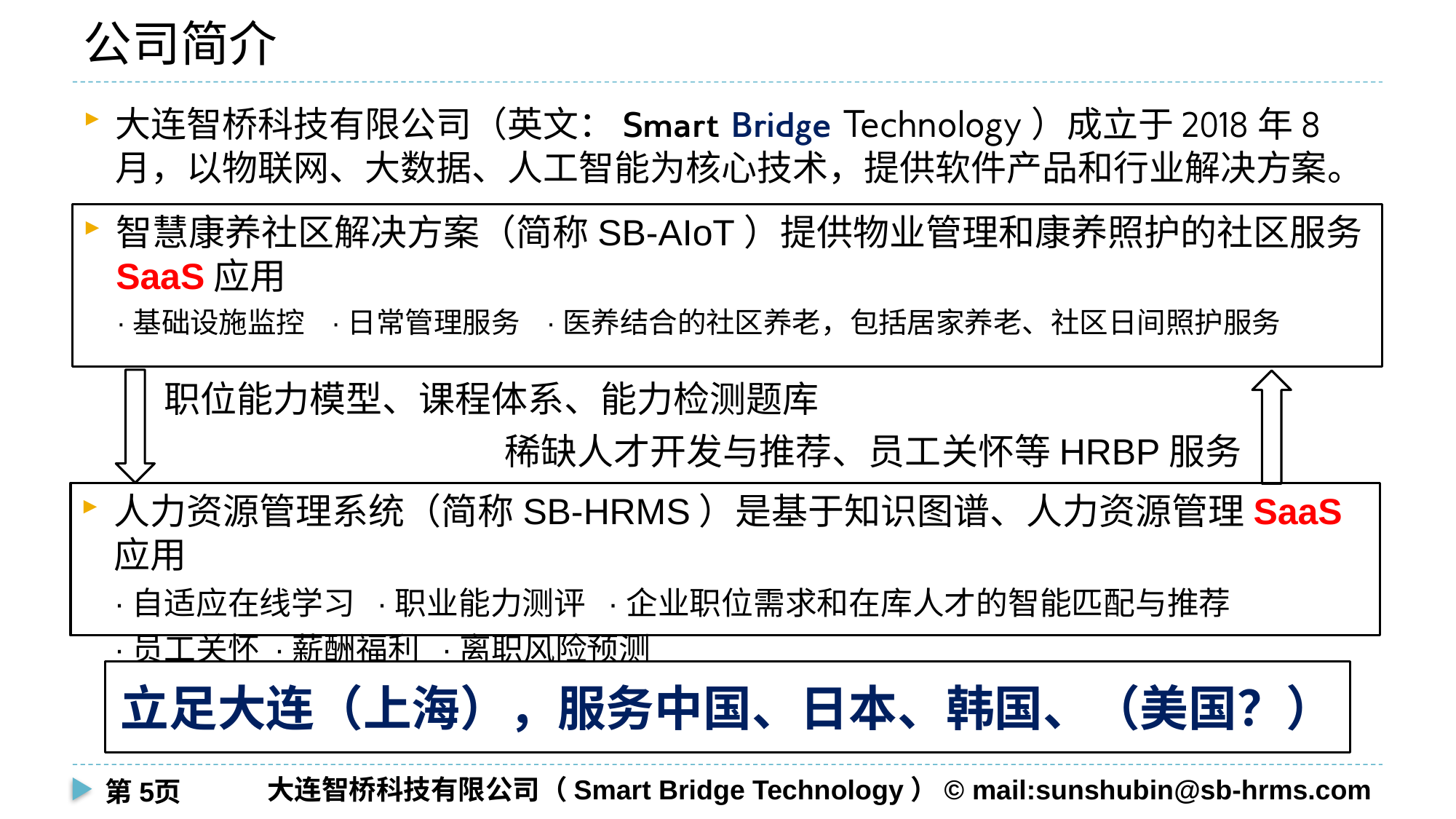

# 公司简介
大连智桥科技有限公司（英文：Smart Bridge Technology）成立于2018年8月，以物联网、大数据、人工智能为核心技术，提供软件产品和行业解决方案。
智慧康养社区解决方案（简称SB-AIoT）提供物业管理和康养照护的社区服务SaaS应用
·基础设施监控   ·日常管理服务   ·医养结合的社区养老，包括居家养老、社区日间照护服务

职位能力模型、课程体系、能力检测题库
稀缺人才开发与推荐、员工关怀等HRBP服务
人力资源管理系统（简称SB-HRMS）是基于知识图谱、人力资源管理SaaS应用
·自适应在线学习  ·职业能力测评  ·企业职位需求和在库人才的智能匹配与推荐
·员工关怀 ·薪酬福利  ·离职风险预测
立足大连（上海），服务中国、日本、韩国、（美国？）
第5页